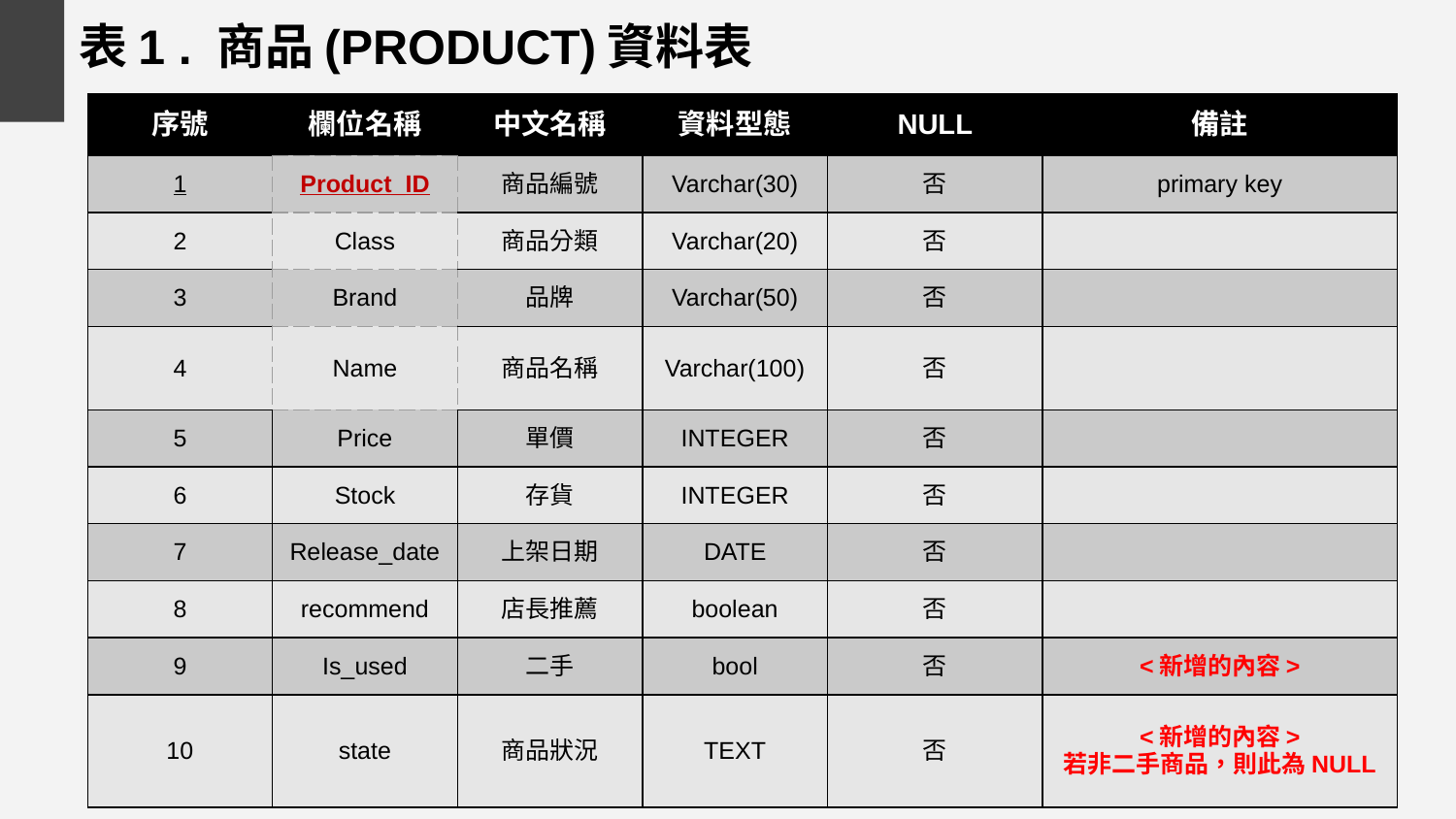

表1 . 商品(PRODUCT)資料表
| 序號 | 欄位名稱 | 中文名稱 | 資料型態 | NULL | 備註 |
| --- | --- | --- | --- | --- | --- |
| 1 | Product\_ID | 商品編號 | Varchar(30) | 否 | primary key |
| 2 | Class | 商品分類 | Varchar(20) | 否 |  |
| 3 | Brand | 品牌 | Varchar(50) | 否 |  |
| 4 | Name | 商品名稱 | Varchar(100) | 否 |  |
| 5 | Price | 單價 | INTEGER | 否 |  |
| 6 | Stock | 存貨 | INTEGER | 否 |  |
| 7 | Release\_date | 上架日期 | DATE | 否 |  |
| 8 | recommend | 店長推薦 | boolean | 否 |  |
| 9 | Is\_used | 二手 | bool | 否 | <新增的內容> |
| 10 | state | 商品狀況 | TEXT | 否 | <新增的內容> 若非二手商品，則此為NULL |